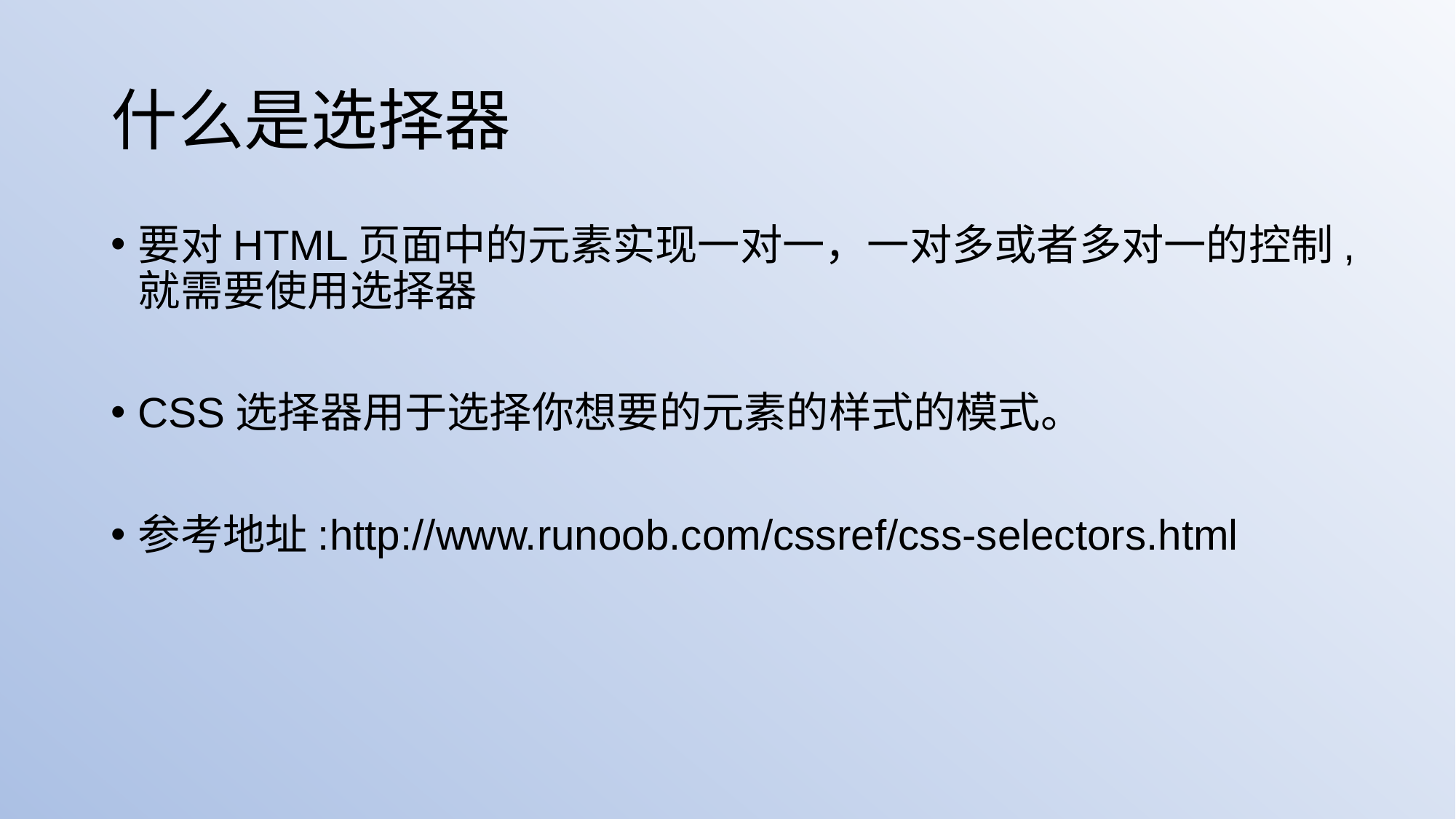

# 什么是选择器
要对HTML页面中的元素实现一对一，一对多或者多对一的控制,就需要使用选择器

CSS选择器用于选择你想要的元素的样式的模式。

参考地址:http://www.runoob.com/cssref/css-selectors.html